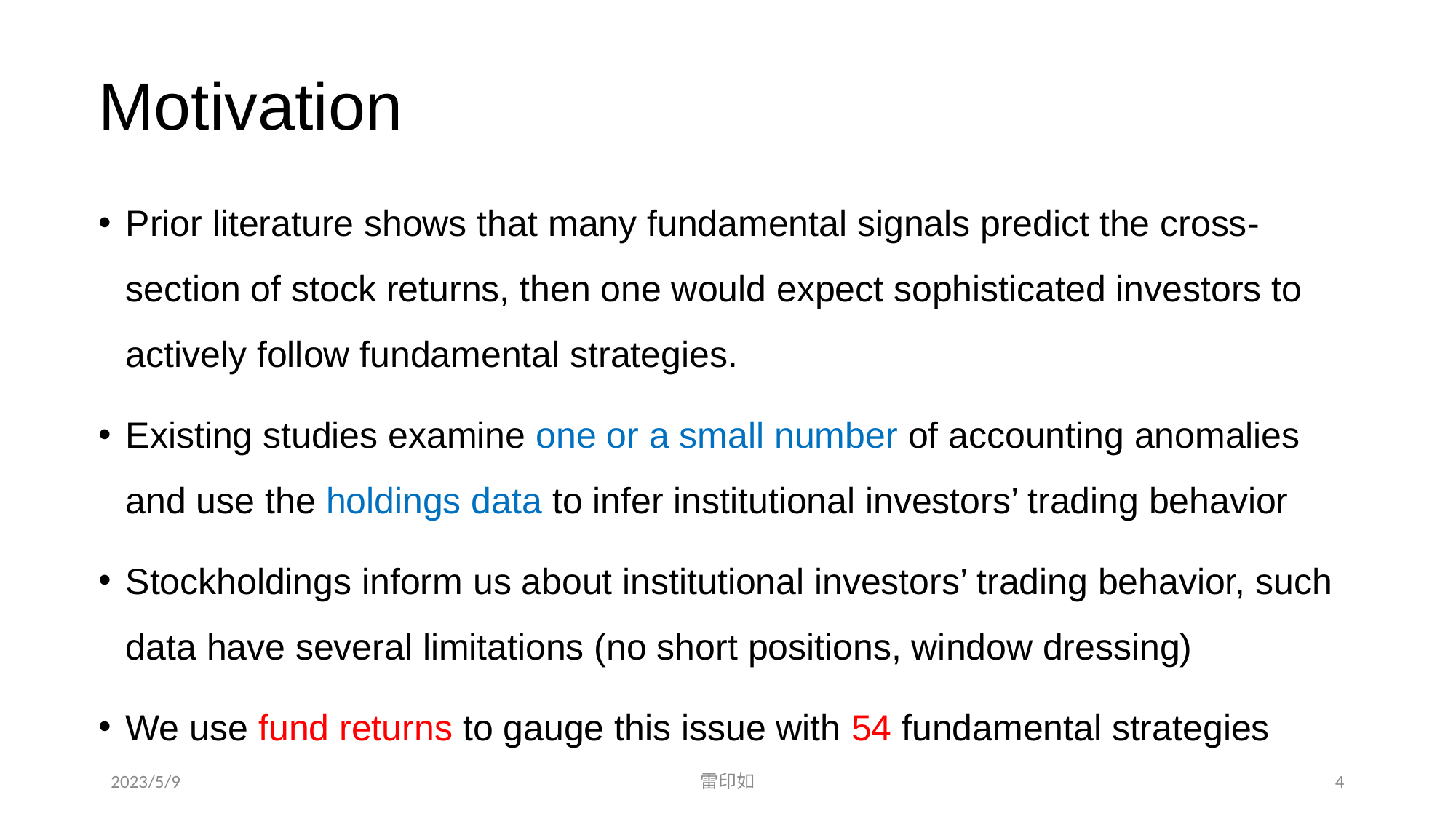

# Motivation
Prior literature shows that many fundamental signals predict the cross-section of stock returns, then one would expect sophisticated investors to actively follow fundamental strategies.
Existing studies examine one or a small number of accounting anomalies and use the holdings data to infer institutional investors’ trading behavior
Stockholdings inform us about institutional investors’ trading behavior, such data have several limitations (no short positions, window dressing)
We use fund returns to gauge this issue with 54 fundamental strategies

2023/5/9
4
雷印如